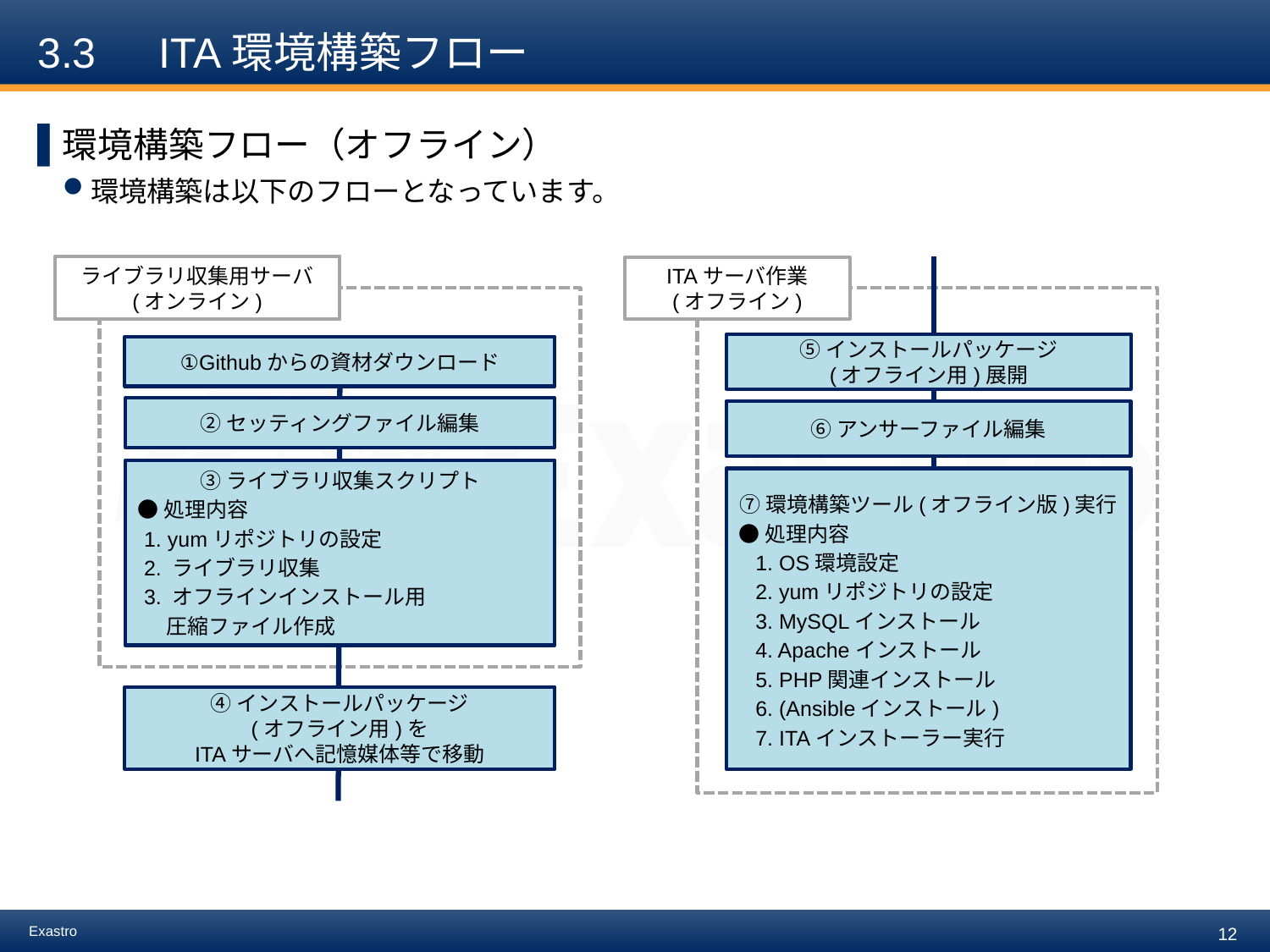

# 3.3　ITA環境構築フロー
環境構築フロー（オフライン）
環境構築は以下のフローとなっています。

ライブラリ収集用サーバ
(オンライン)
ITAサーバ作業
(オフライン)

⑤インストールパッケージ
(オフライン用)展開
①Githubからの資材ダウンロード
②セッティングファイル編集
⑥アンサーファイル編集
③ライブラリ収集スクリプト
●処理内容
 1. yumリポジトリの設定
 2. ライブラリ収集
 3. オフラインインストール用
     圧縮ファイル作成
⑦環境構築ツール(オフライン版)実行
●処理内容
1. OS環境設定
2. yumリポジトリの設定
3. MySQLインストール
4. Apacheインストール
5. PHP関連インストール
6. (Ansibleインストール)
7. ITAインストーラー実行
④インストールパッケージ
(オフライン用)を
ITAサーバへ記憶媒体等で移動